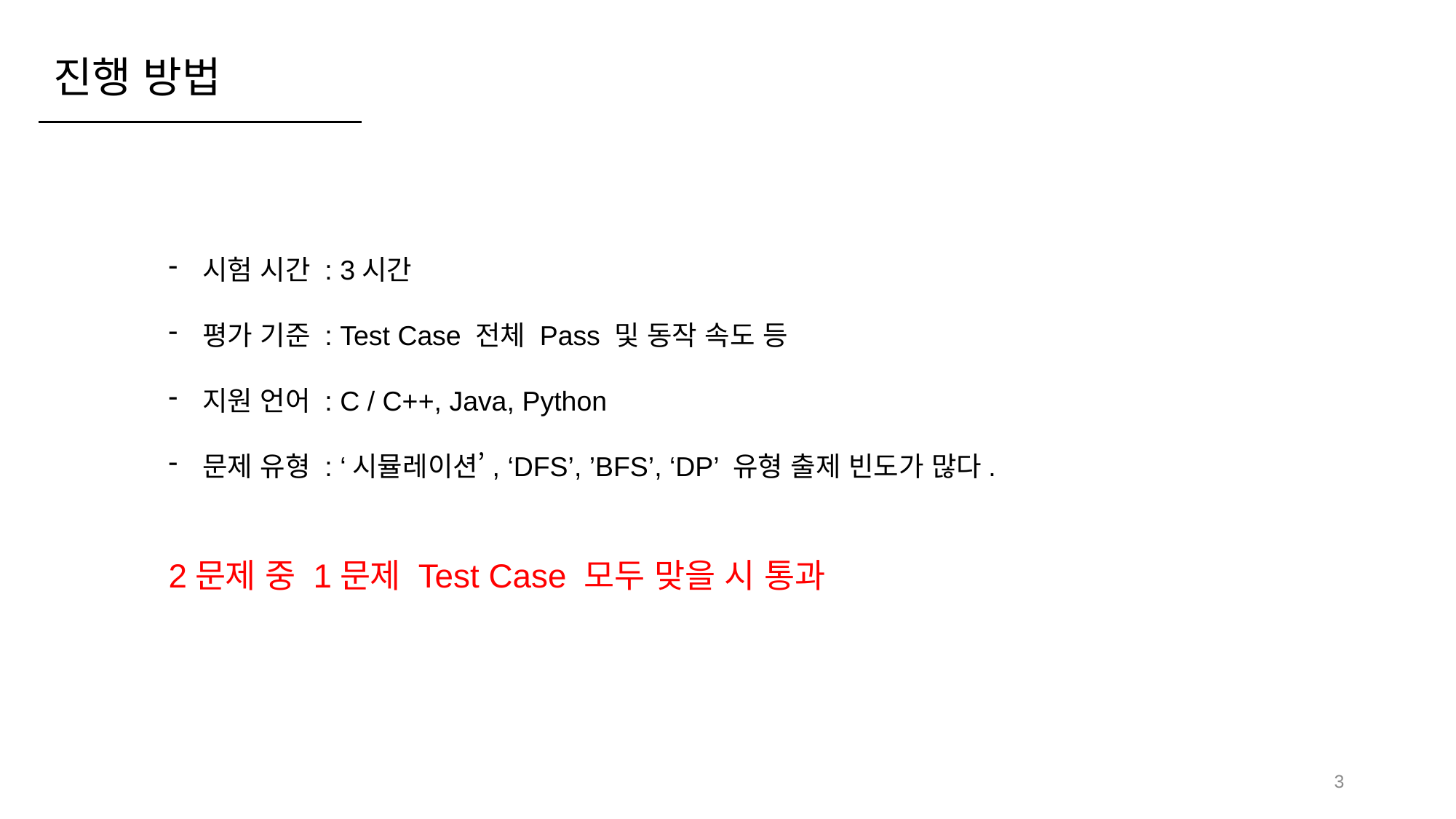

진행 방법
시험 시간 : 3시간
평가 기준 : Test Case 전체 Pass 및 동작 속도 등

지원 언어 : C / C++, Java, Python

문제 유형 : ‘시뮬레이션’, ‘DFS’, ’BFS’, ‘DP’ 유형 출제 빈도가 많다.

2문제 중 1문제 Test Case 모두 맞을 시 통과

3